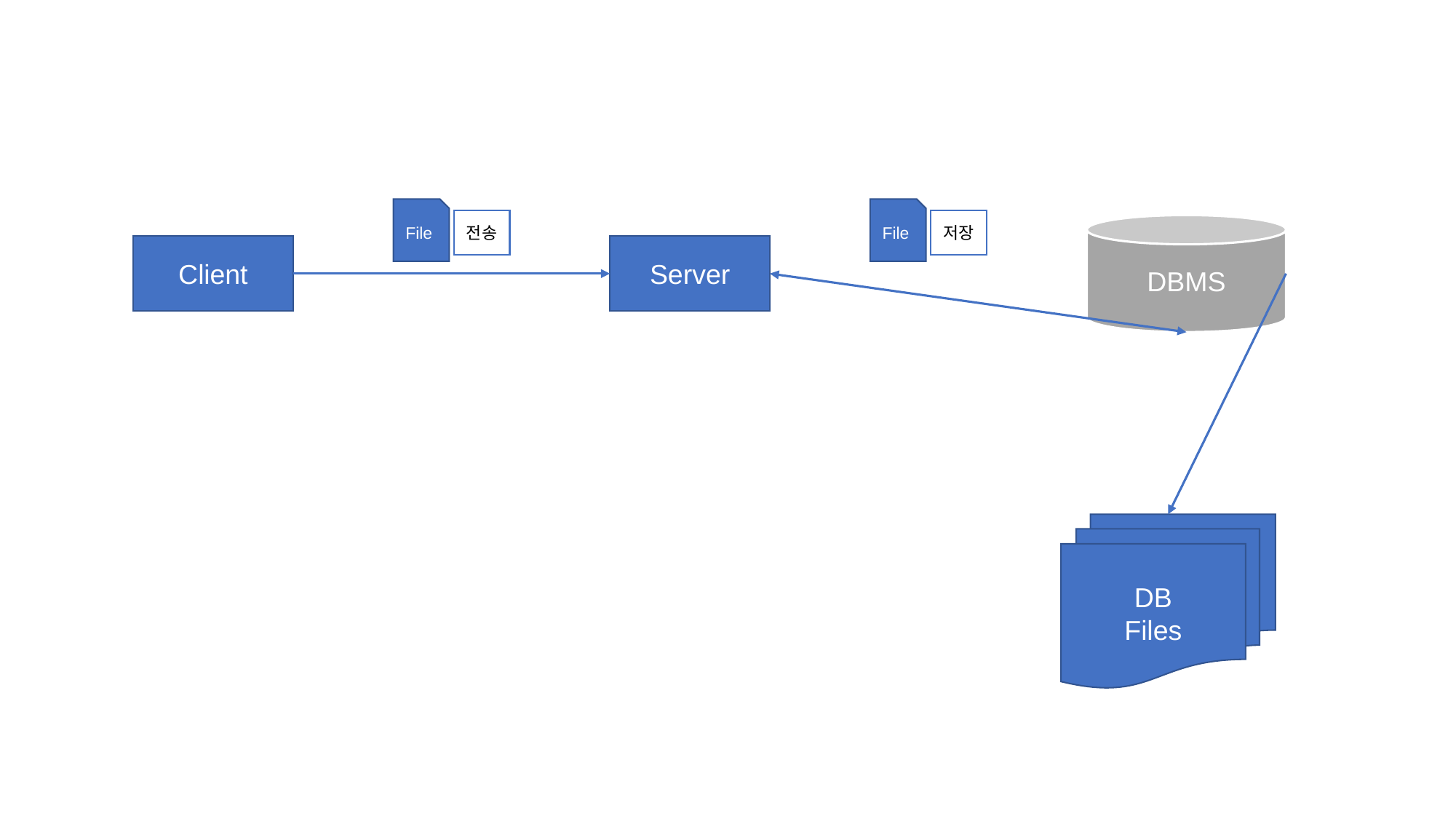

File
File
전송
저장
DBMS
Client
Server
DB
Files